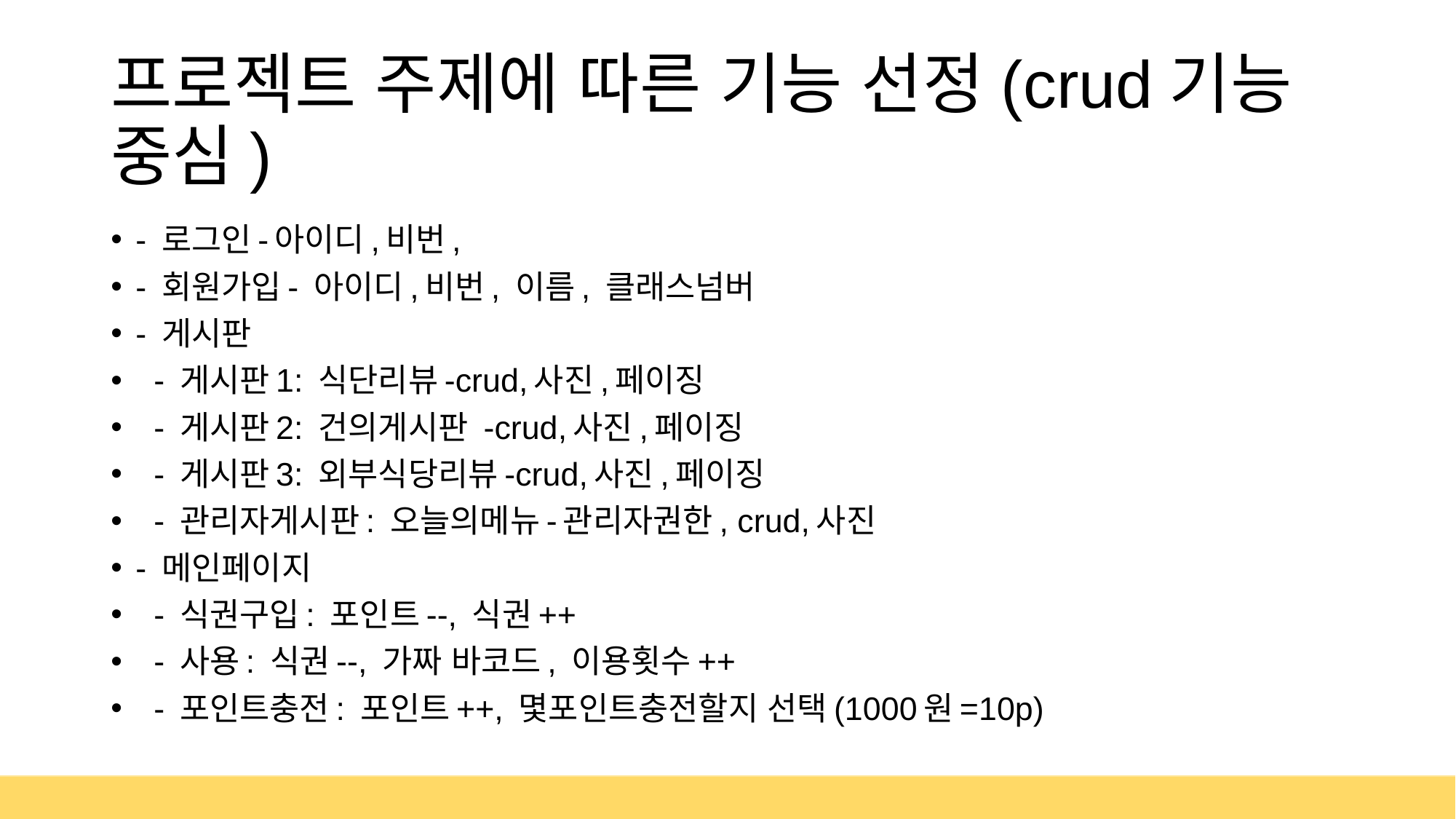

# 프로젝트 주제에 따른 기능 선정(crud기능 중심)
- 로그인-아이디,비번,
- 회원가입- 아이디,비번, 이름, 클래스넘버
- 게시판
  - 게시판1: 식단리뷰-crud,사진,페이징
  - 게시판2: 건의게시판 -crud,사진,페이징
  - 게시판3: 외부식당리뷰-crud,사진,페이징
  - 관리자게시판: 오늘의메뉴-관리자권한, crud,사진
- 메인페이지
  - 식권구입: 포인트--, 식권++
  - 사용: 식권--, 가짜 바코드, 이용횟수++
  - 포인트충전: 포인트++, 몇포인트충전할지 선택(1000원=10p)